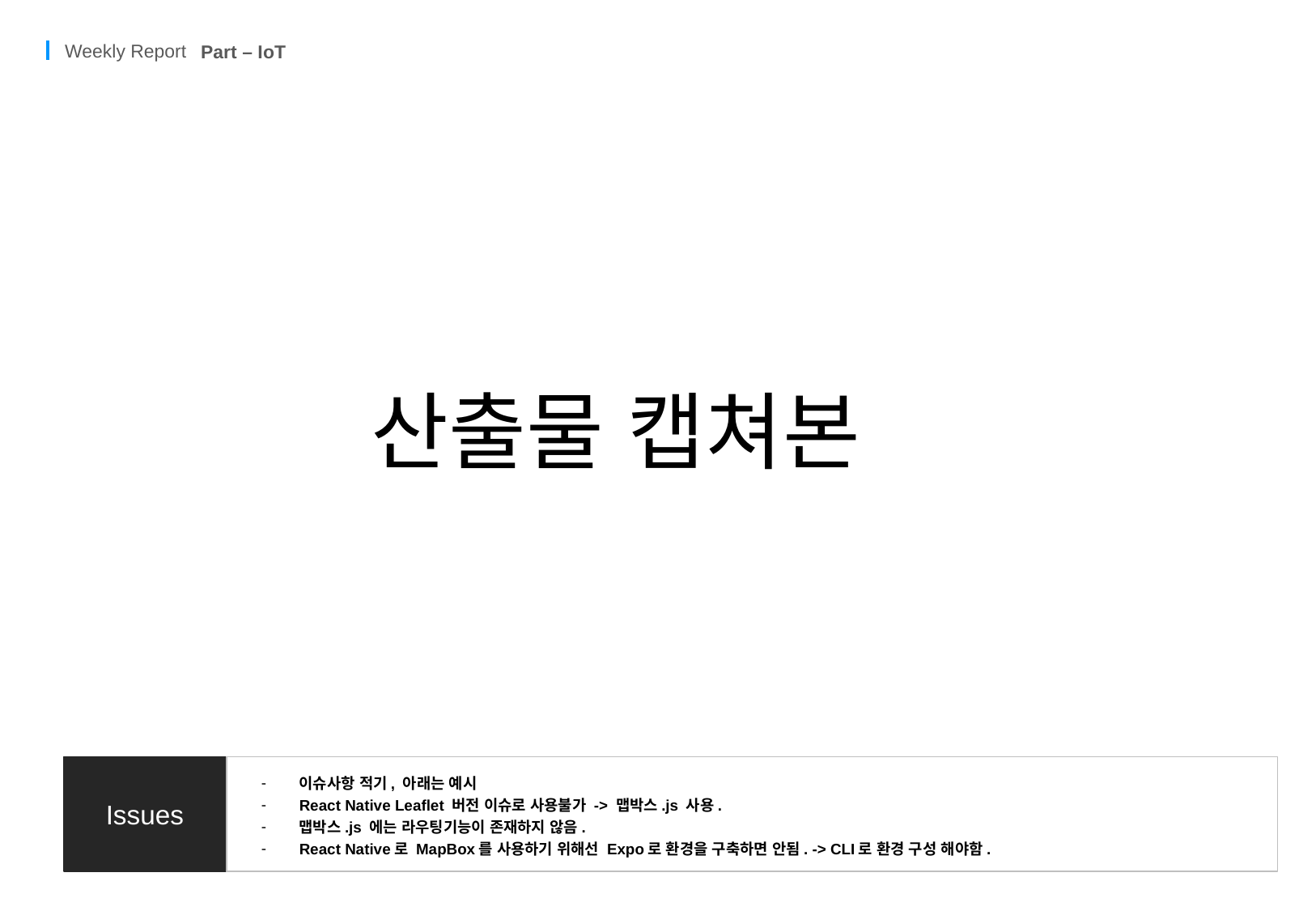

Part – IoT
이번 주 현황 (12/06 ~ 12/10)
다음 주 계획 (12/13 ~ 12/17)
산출물 캡쳐본
Issues
이슈사항 적기, 아래는 예시
React Native Leaflet 버전 이슈로 사용불가 -> 맵박스.js 사용.
맵박스.js 에는 라우팅기능이 존재하지 않음.
React Native로 MapBox를 사용하기 위해선 Expo로 환경을 구축하면 안됨. -> CLI로 환경 구성 해야함.